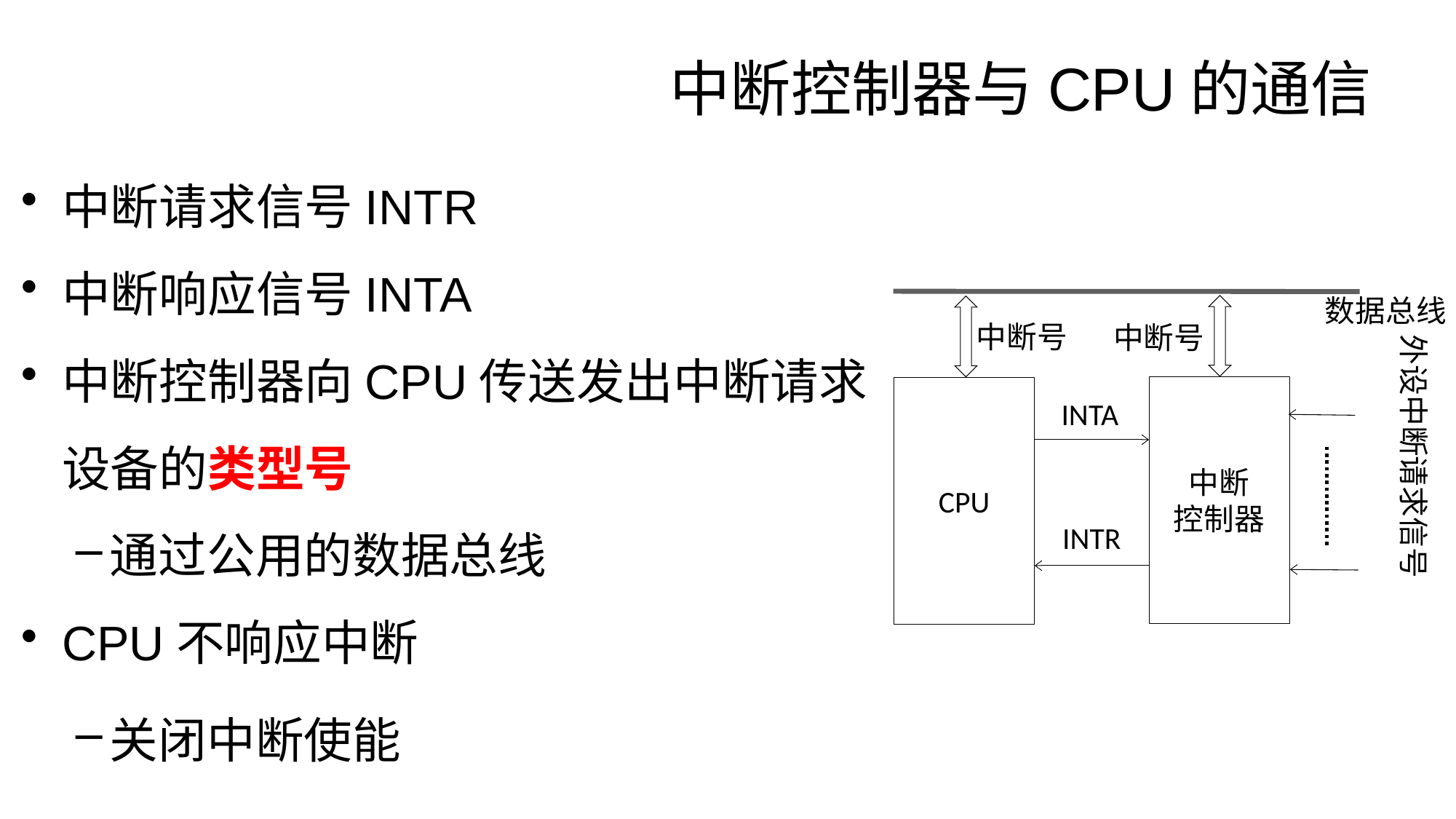

# 中断控制器与CPU的通信
中断请求信号INTR
中断响应信号INTA
中断控制器向CPU传送发出中断请求设备的类型号
通过公用的数据总线
CPU不响应中断
关闭中断使能
数据总线

中断号
中断号
外设中断请求信号
中断
控制器
CPU
INTA
INTR